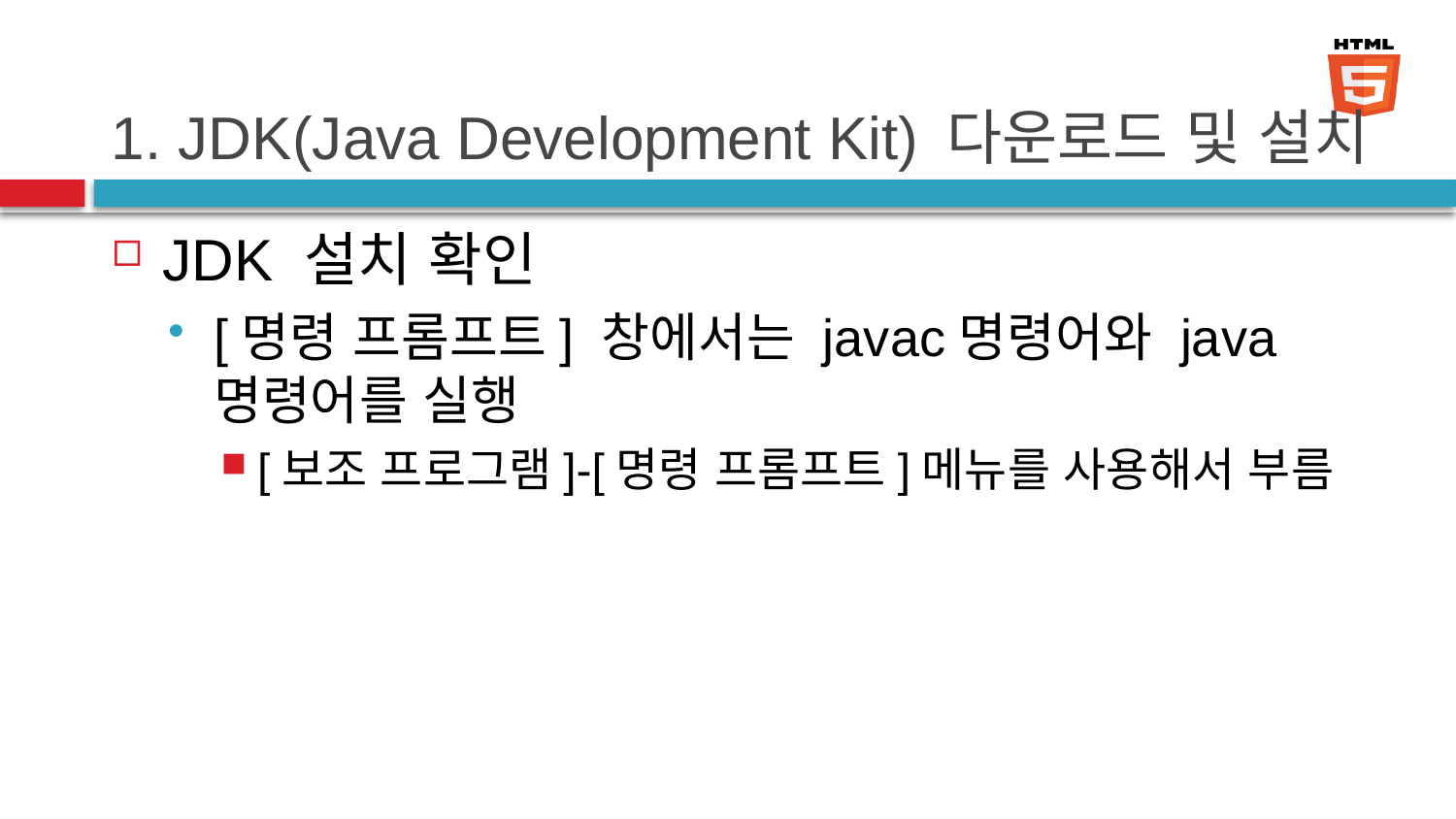

# 1. JDK(Java Development Kit) 다운로드 및 설치
JDK 설치 확인
[명령 프롬프트] 창에서는 javac명령어와 java명령어를 실행
[보조 프로그램]-[명령 프롬프트]메뉴를 사용해서 부름